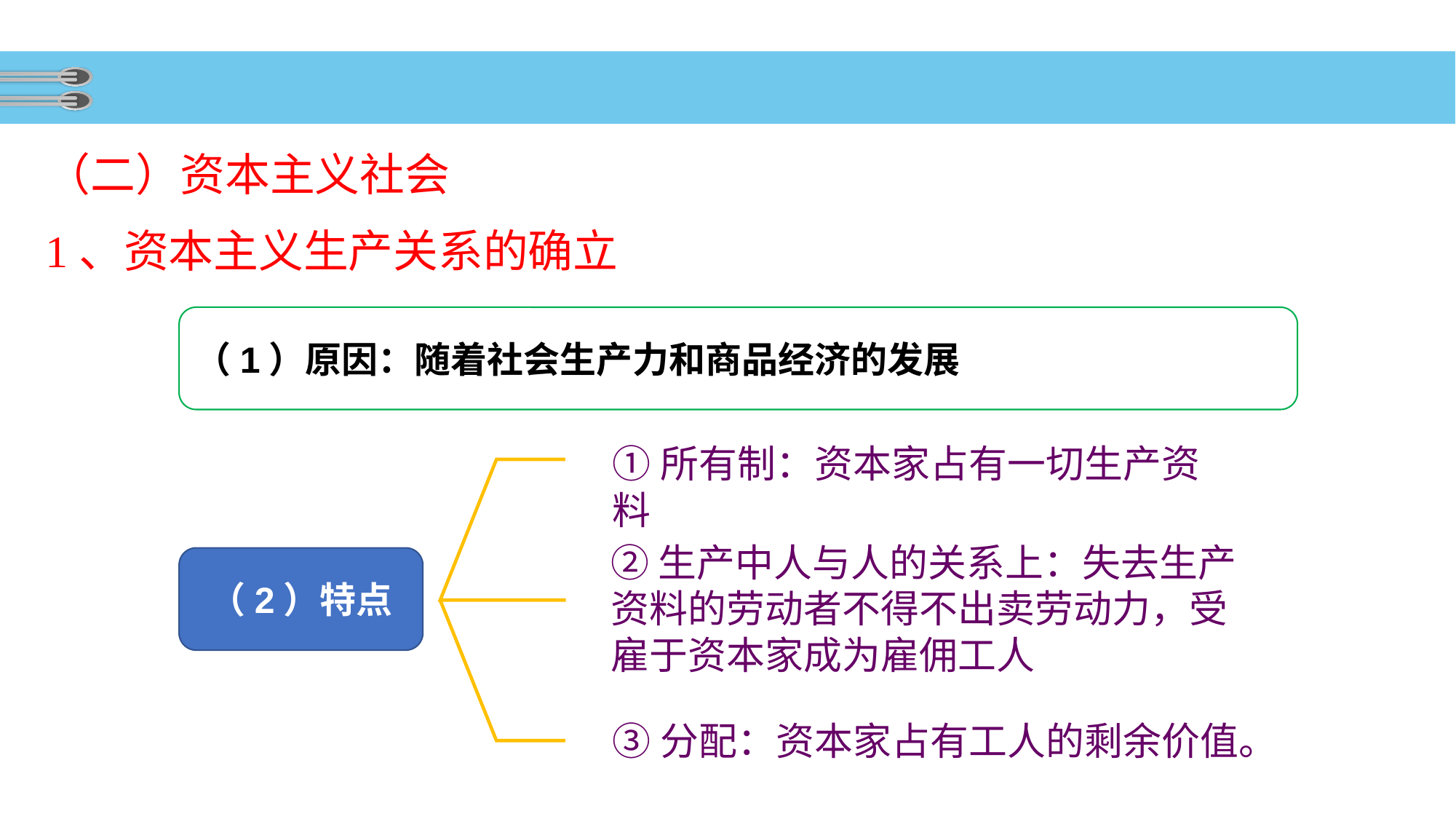

（二）资本主义社会
1、资本主义生产关系的确立
（1）原因：随着社会生产力和商品经济的发展
①所有制：资本家占有一切生产资料

②生产中人与人的关系上：失去生产资料的劳动者不得不出卖劳动力，受雇于资本家成为雇佣工人
（2）特点
③分配：资本家占有工人的剩余价值。